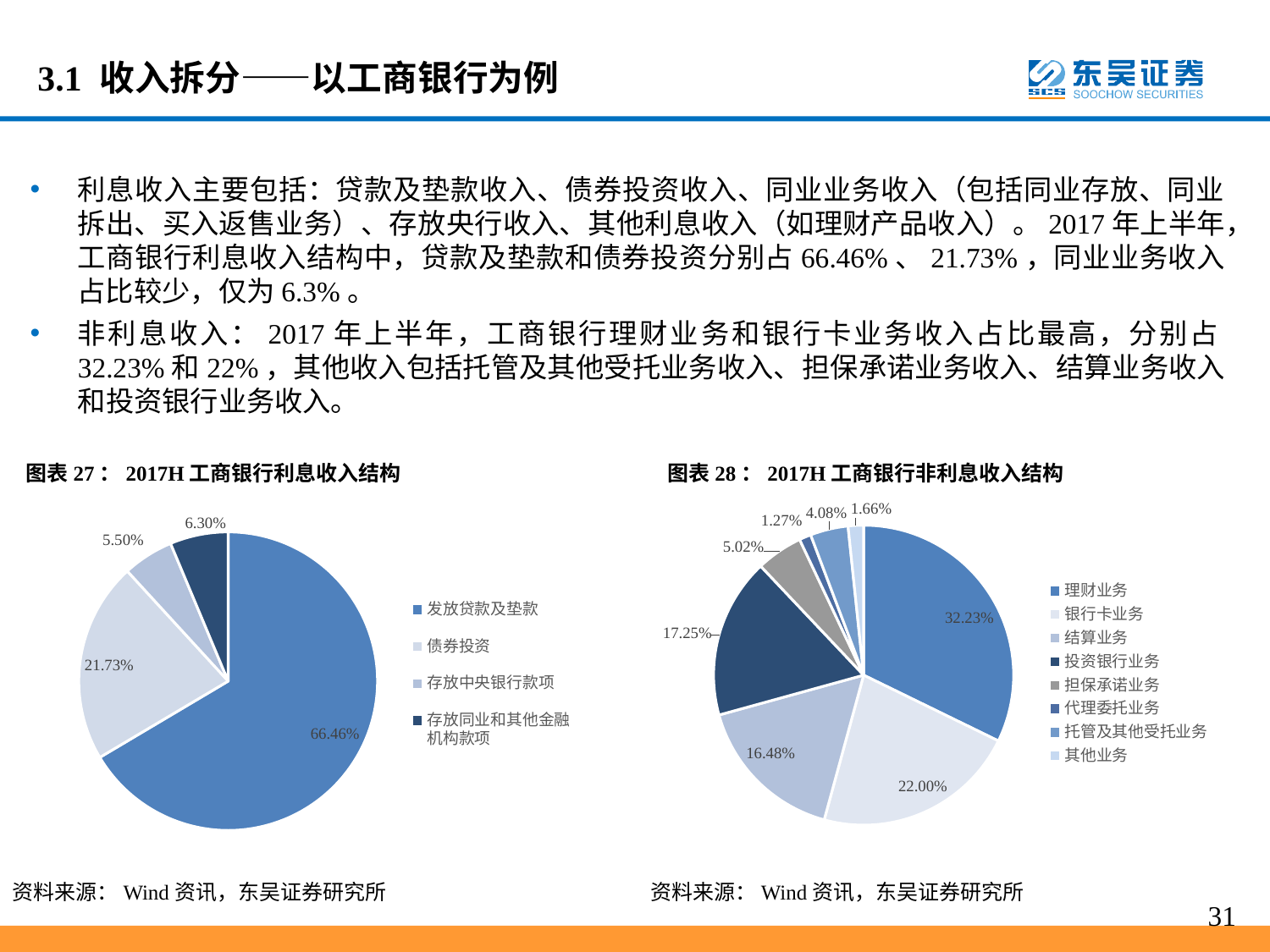

3.1 收入拆分——以工商银行为例
利息收入主要包括：贷款及垫款收入、债券投资收入、同业业务收入（包括同业存放、同业拆出、买入返售业务）、存放央行收入、其他利息收入（如理财产品收入）。2017年上半年，工商银行利息收入结构中，贷款及垫款和债券投资分别占66.46%、21.73%，同业业务收入占比较少，仅为6.3%。
非利息收入：2017年上半年，工商银行理财业务和银行卡业务收入占比最高，分别占32.23%和22%，其他收入包括托管及其他受托业务收入、担保承诺业务收入、结算业务收入和投资银行业务收入。

图表28：2017H工商银行非利息收入结构
图表27：2017H工商银行利息收入结构

### Chart

| Category |  |
|---|---|
| 理财业务 | 0.3222875342497834 |
| 银行卡业务 | 0.22004168520643544 |
| 结算业务 | 0.16482049600711926 |
| 投资银行业务 | 0.1724666869628346 |
| 担保承诺业务 | 0.050233015620243085 |
| 代理委托业务 | 0.012739748483642071 |
| 托管及其他受托业务 | 0.04083042551696681 |
| 其他业务 | 0.01658040795297534 |

### Chart

| Category |  |
|---|---|
| 发放贷款及垫款 | 0.6646133767416513 |
| 债券投资 | 0.21734516066575357 |
| 存放中央银行款项 | 0.05502052094762079 |
| 存放同业和其他金融机构款项 | 0.06302094164497446 |
资料来源：Wind资讯，东吴证券研究所
资料来源：Wind资讯，东吴证券研究所
31